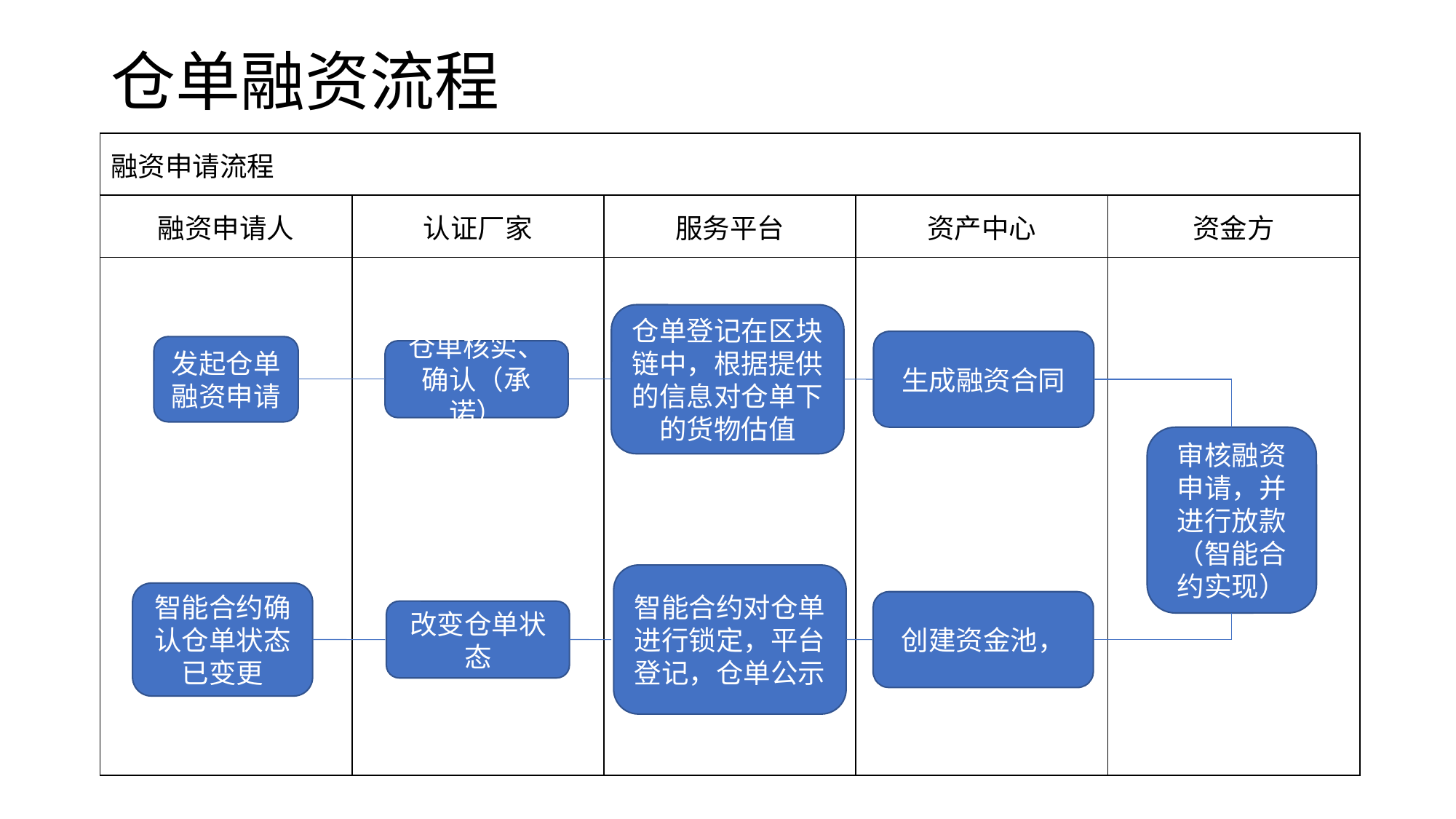

# 仓单融资流程
| 融资申请流程 |  |  |  |  |
| --- | --- | --- | --- | --- |
| 融资申请人 | 认证厂家 | 服务平台 | 资产中心 | 资金方 |
|  |  |  |  |  |
仓单登记在区块链中，根据提供的信息对仓单下的货物估值
生成融资合同
发起仓单融资申请
仓单核实、确认（承诺）
审核融资申请，并进行放款（智能合约实现）
智能合约对仓单进行锁定，平台登记，仓单公示
智能合约确认仓单状态已变更
创建资金池，
改变仓单状态